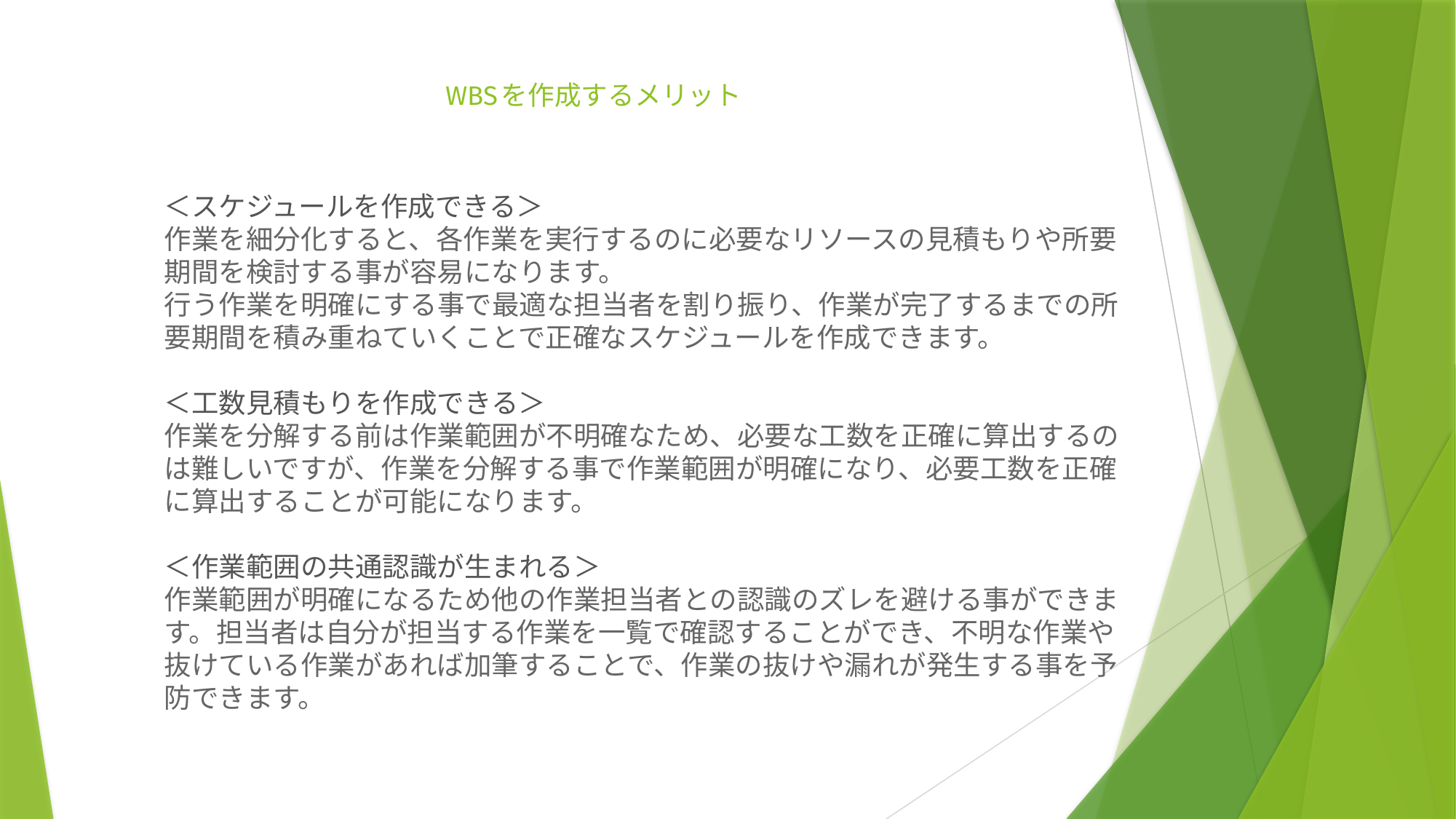

# WBSを作成するメリット
＜スケジュールを作成できる＞
作業を細分化すると、各作業を実行するのに必要なリソースの見積もりや所要期間を検討する事が容易になります。
行う作業を明確にする事で最適な担当者を割り振り、作業が完了するまでの所要期間を積み重ねていくことで正確なスケジュールを作成できます。

＜工数見積もりを作成できる＞
作業を分解する前は作業範囲が不明確なため、必要な工数を正確に算出するのは難しいですが、作業を分解する事で作業範囲が明確になり、必要工数を正確に算出することが可能になります。

＜作業範囲の共通認識が生まれる＞
作業範囲が明確になるため他の作業担当者との認識のズレを避ける事ができます。担当者は自分が担当する作業を一覧で確認することができ、不明な作業や抜けている作業があれば加筆することで、作業の抜けや漏れが発生する事を予防できます。